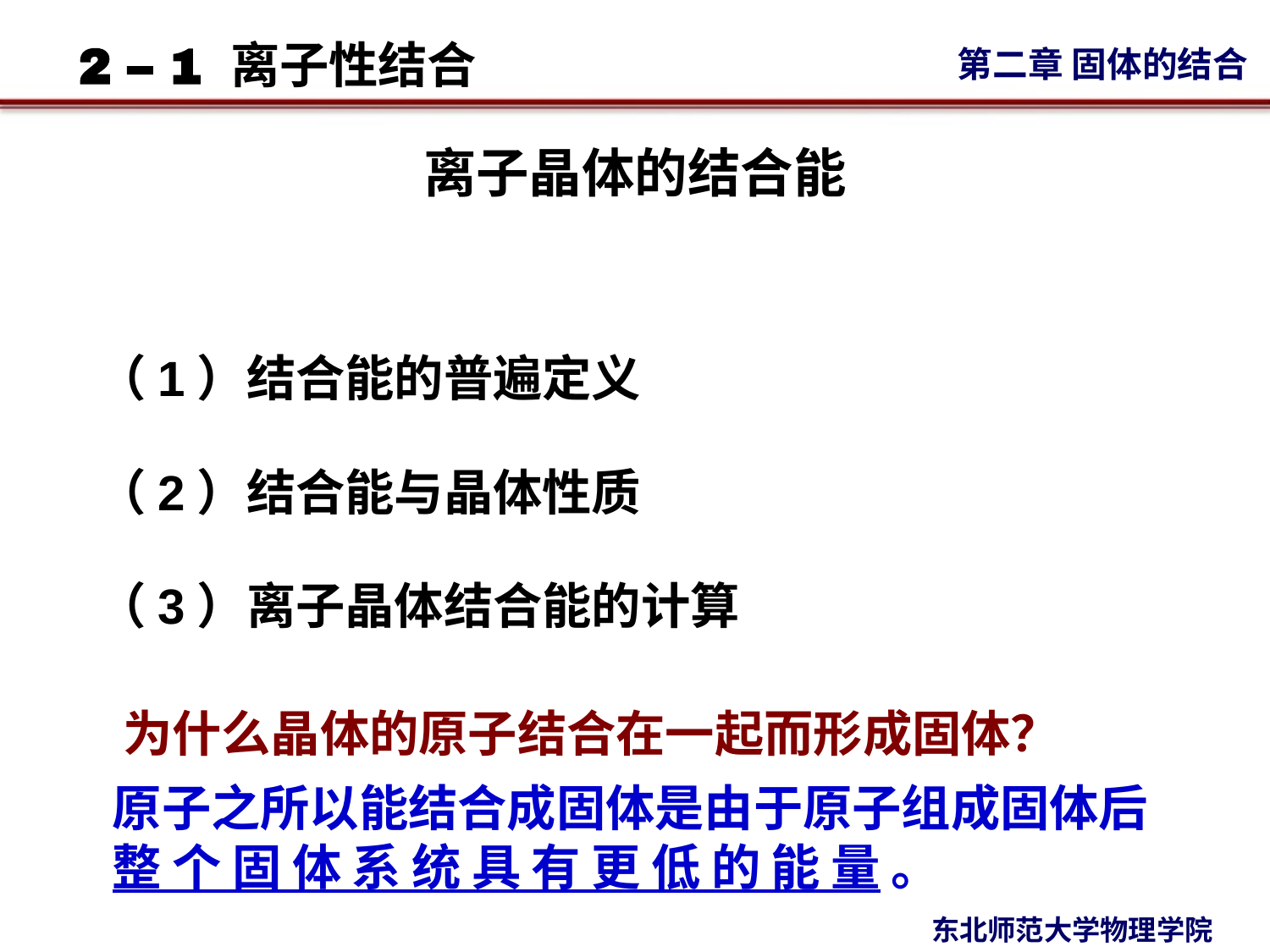

# 离子晶体的结合能
  （1）结合能的普遍定义
  （2）结合能与晶体性质
  （3）离子晶体结合能的计算
为什么晶体的原子结合在一起而形成固体？
原子之所以能结合成固体是由于原子组成固体后整个固体系统具有更低的能量。